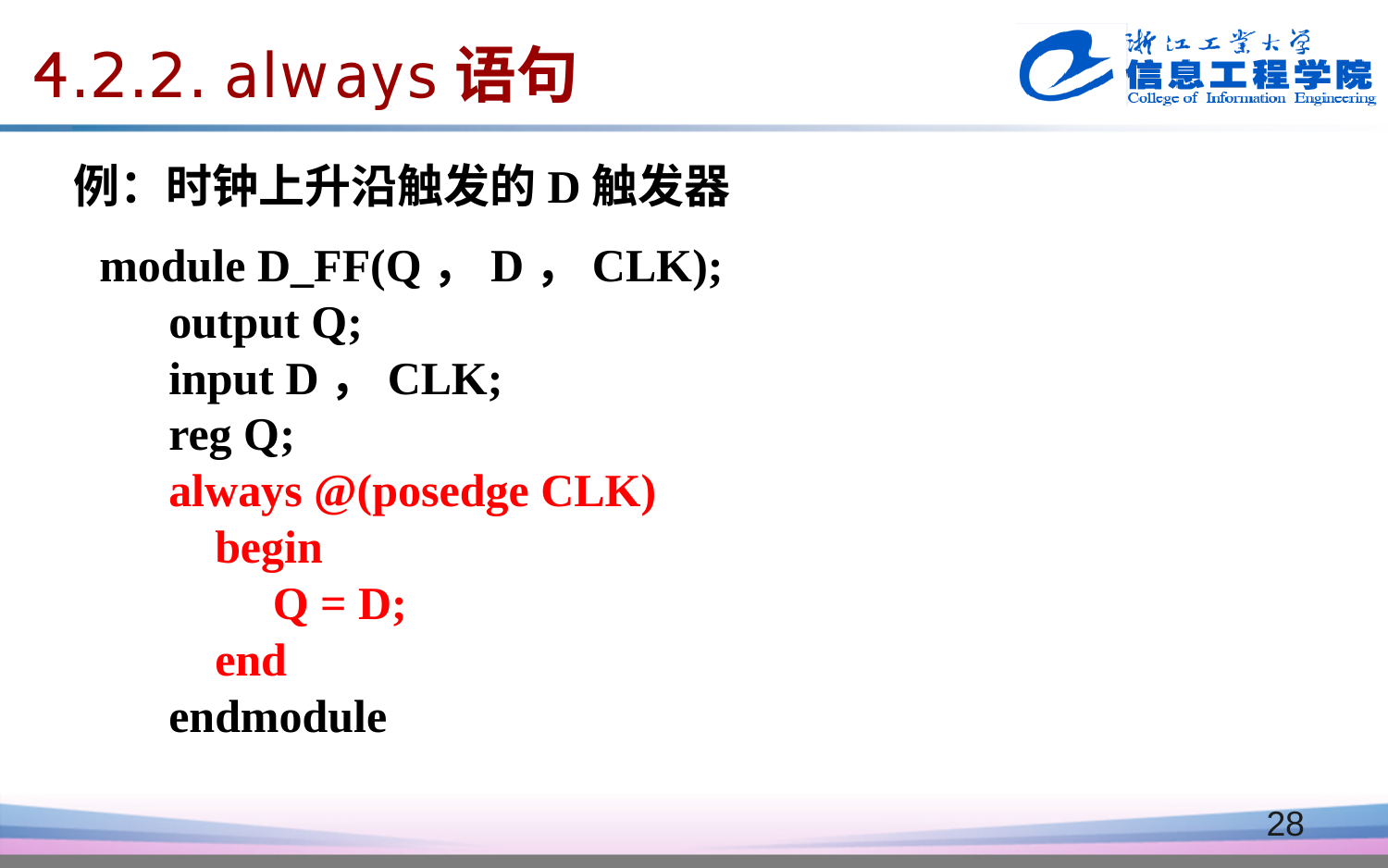

4.2.2. always语句
例：时钟上升沿触发的D触发器
module D_FF(Q，D，CLK);
output Q;
input D，CLK;
reg Q;
always @(posedge CLK)
    begin
         Q = D;
    end
endmodule
28